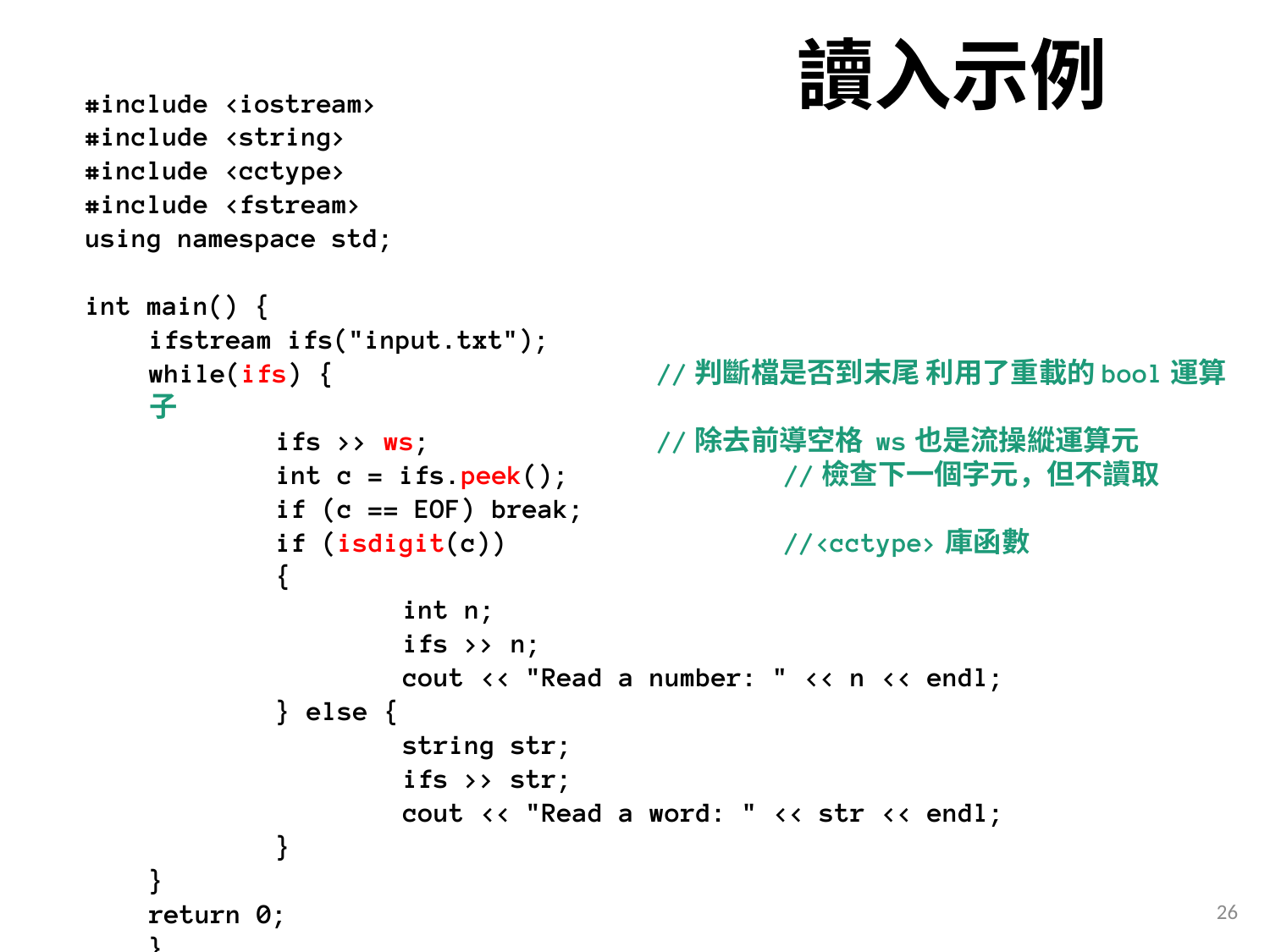

# 讀入示例
#include <iostream>
#include <string>
#include <cctype>
#include <fstream>
using namespace std;

int main() {
ifstream ifs("input.txt");
while(ifs) {			//判斷檔是否到末尾 利用了重載的bool運算子
	ifs >> ws;  		//除去前導空格 ws也是流操縱運算元
	int c = ifs.peek();		//檢查下一個字元，但不讀取
	if (c == EOF) break;
	if (isdigit(c))			//<cctype>庫函數
	{
		int n;
		ifs >> n;
		cout << "Read a number: " << n << endl;
	} else {
		string str;
		ifs >> str;
		cout << "Read a word: " << str << endl;
	}
}
return 0;
}
26